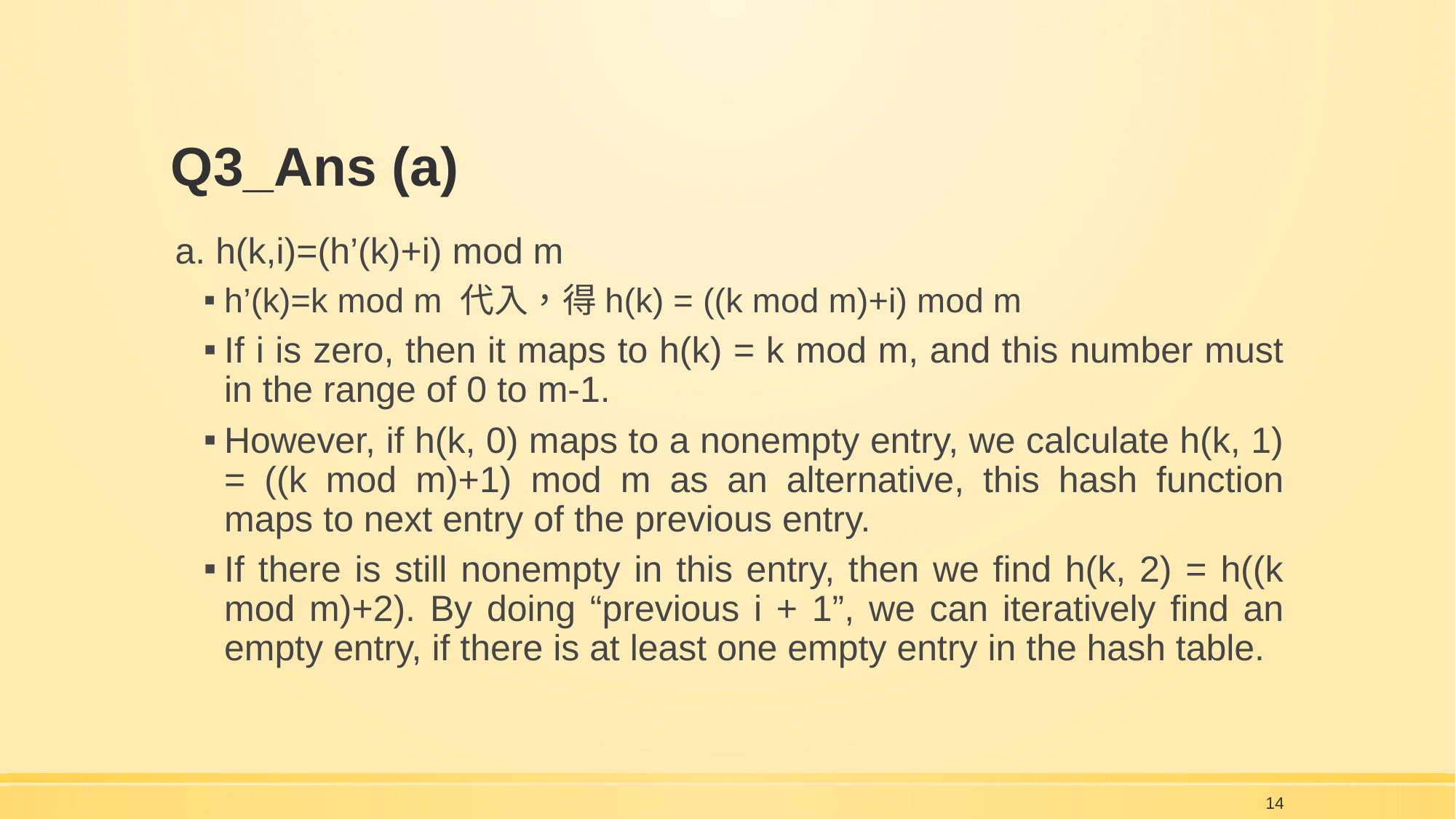

# Q3_Ans (a)
a. h(k,i)=(h’(k)+i) mod m
h’(k)=k mod m 代入，得h(k) = ((k mod m)+i) mod m
If i is zero, then it maps to h(k) = k mod m, and this number must in the range of 0 to m-1.
However, if h(k, 0) maps to a nonempty entry, we calculate h(k, 1) = ((k mod m)+1) mod m as an alternative, this hash function maps to next entry of the previous entry.
If there is still nonempty in this entry, then we find h(k, 2) = h((k mod m)+2). By doing “previous i + 1”, we can iteratively find an empty entry, if there is at least one empty entry in the hash table.
14